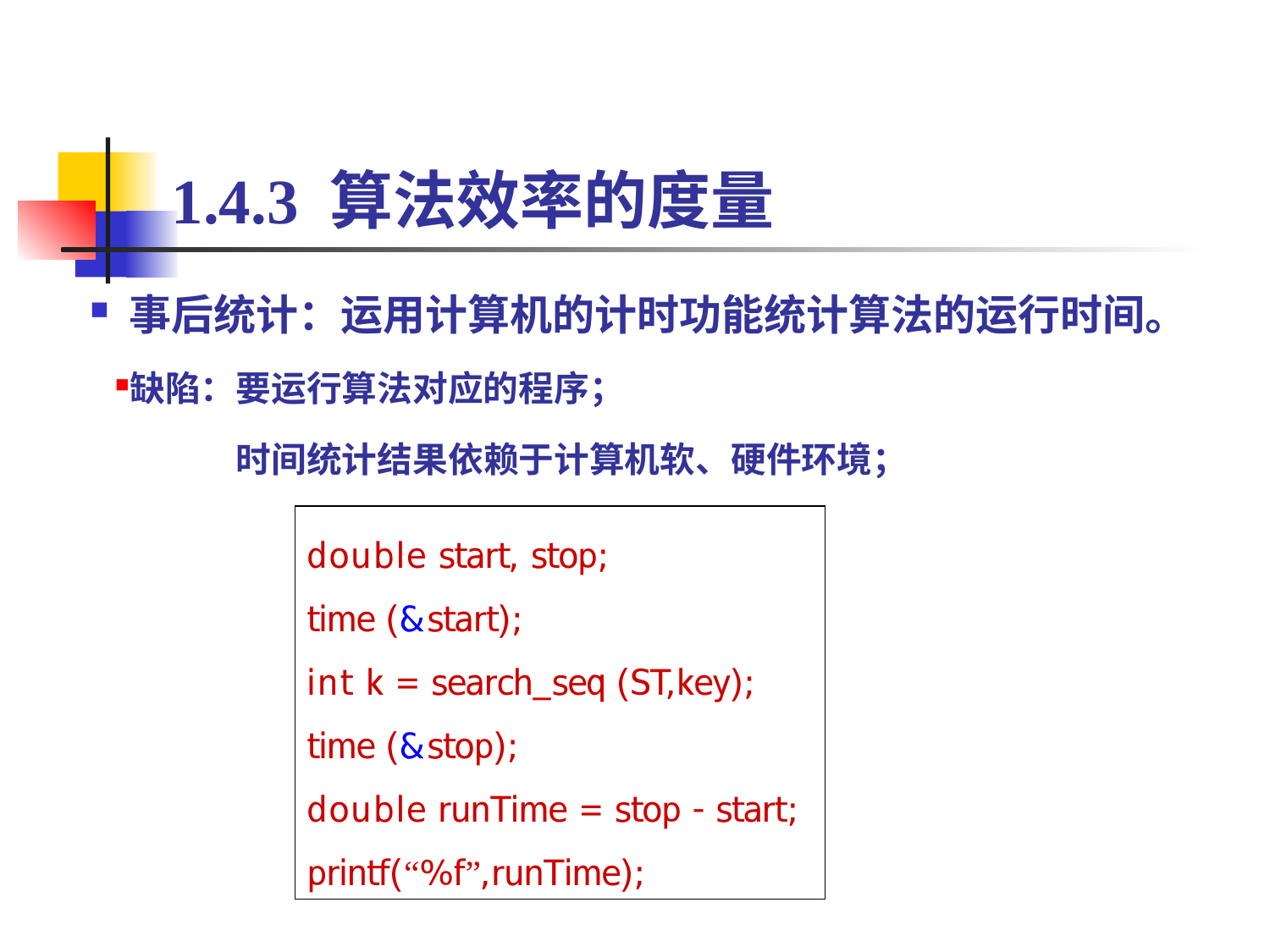

# 1.4.3 算法效率的度量
 事后统计：运用计算机的计时功能统计算法的运行时间。
缺陷：要运行算法对应的程序；
              时间统计结果依赖于计算机软、硬件环境；

double start, stop;
time (&start);
int k = search_seq (ST,key);
time (&stop);
double runTime = stop - start;
printf(“%f”,runTime);